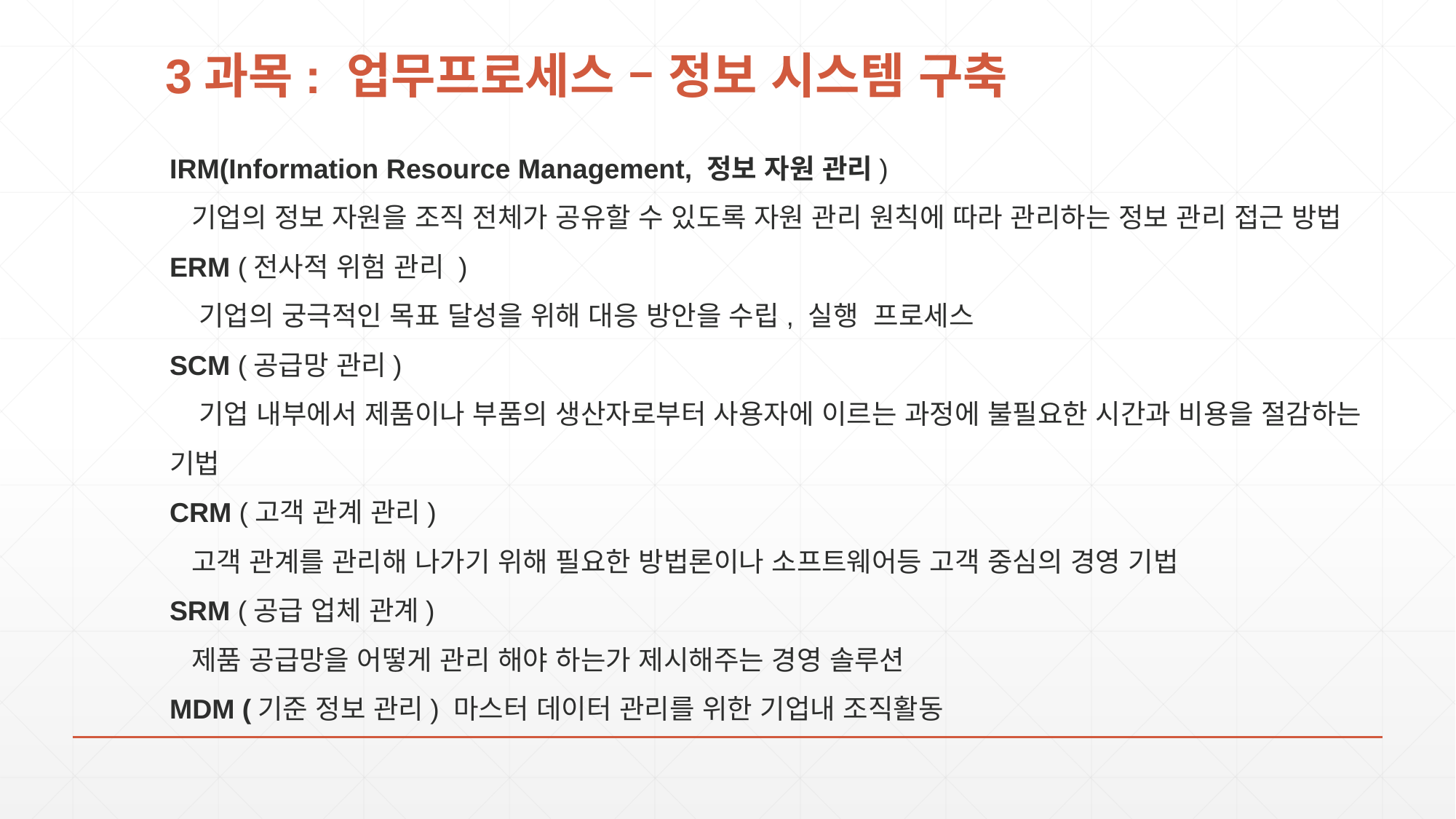

# 3과목: 업무프로세스 – 정보 시스템 구축
IRM(Information Resource Management, 정보 자원 관리)
  기업의 정보 자원을 조직 전체가 공유할 수 있도록 자원 관리 원칙에 따라 관리하는 정보 관리 접근 방법
ERM (전사적 위험 관리 )
   기업의 궁극적인 목표 달성을 위해 대응 방안을 수립, 실행  프로세스
SCM (공급망 관리)
   기업 내부에서 제품이나 부품의 생산자로부터 사용자에 이르는 과정에 불필요한 시간과 비용을 절감하는 기법
CRM (고객 관계 관리)
  고객 관계를 관리해 나가기 위해 필요한 방법론이나 소프트웨어등 고객 중심의 경영 기법
SRM (공급 업체 관계)
  제품 공급망을 어떻게 관리 해야 하는가 제시해주는 경영 솔루션
MDM (기준 정보 관리) 마스터 데이터 관리를 위한 기업내 조직활동